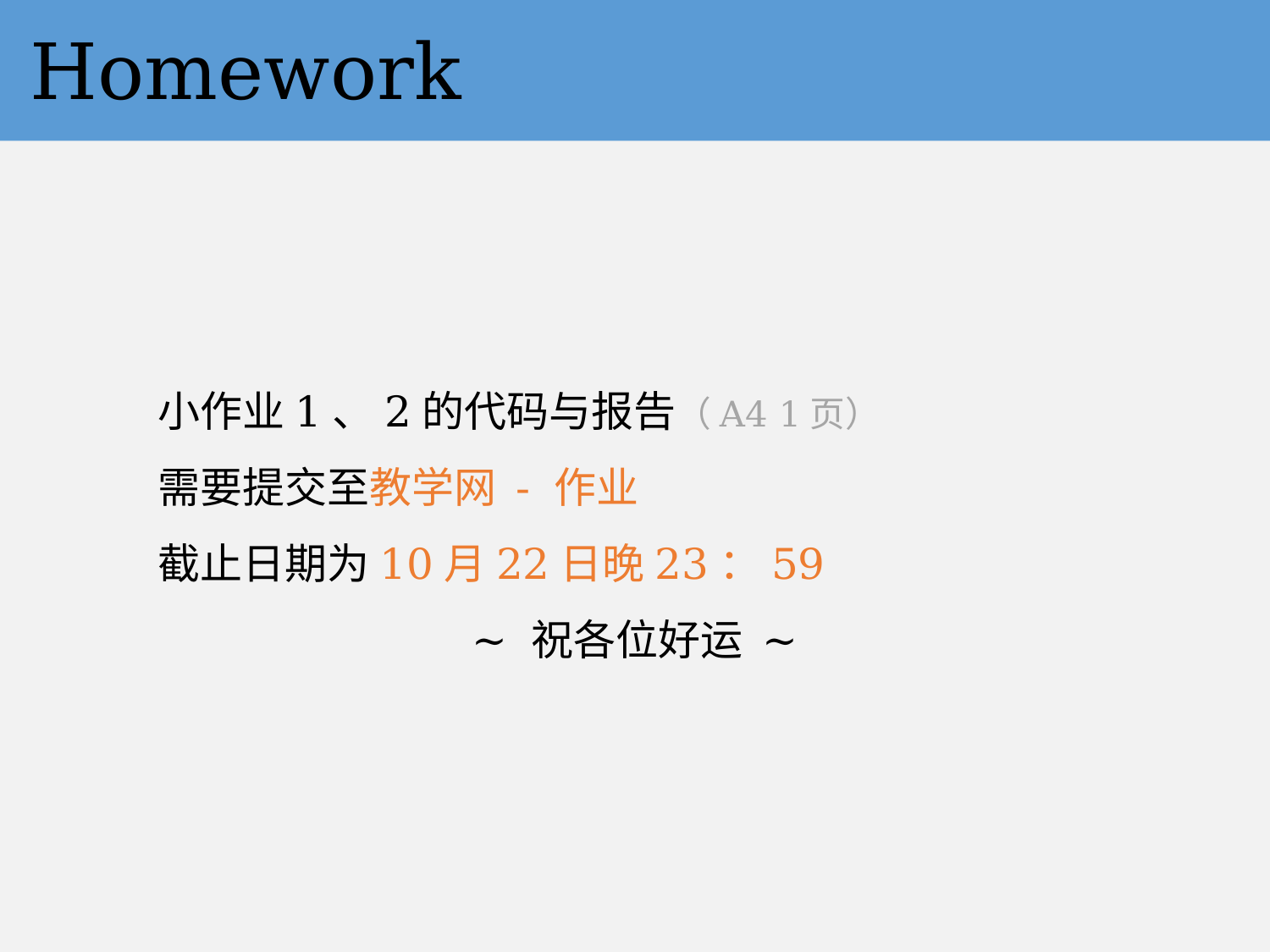

# Homework
小作业1、2的代码与报告（A4 1页）
需要提交至教学网 - 作业
截止日期为10月22日晚23：59
~ 祝各位好运 ~